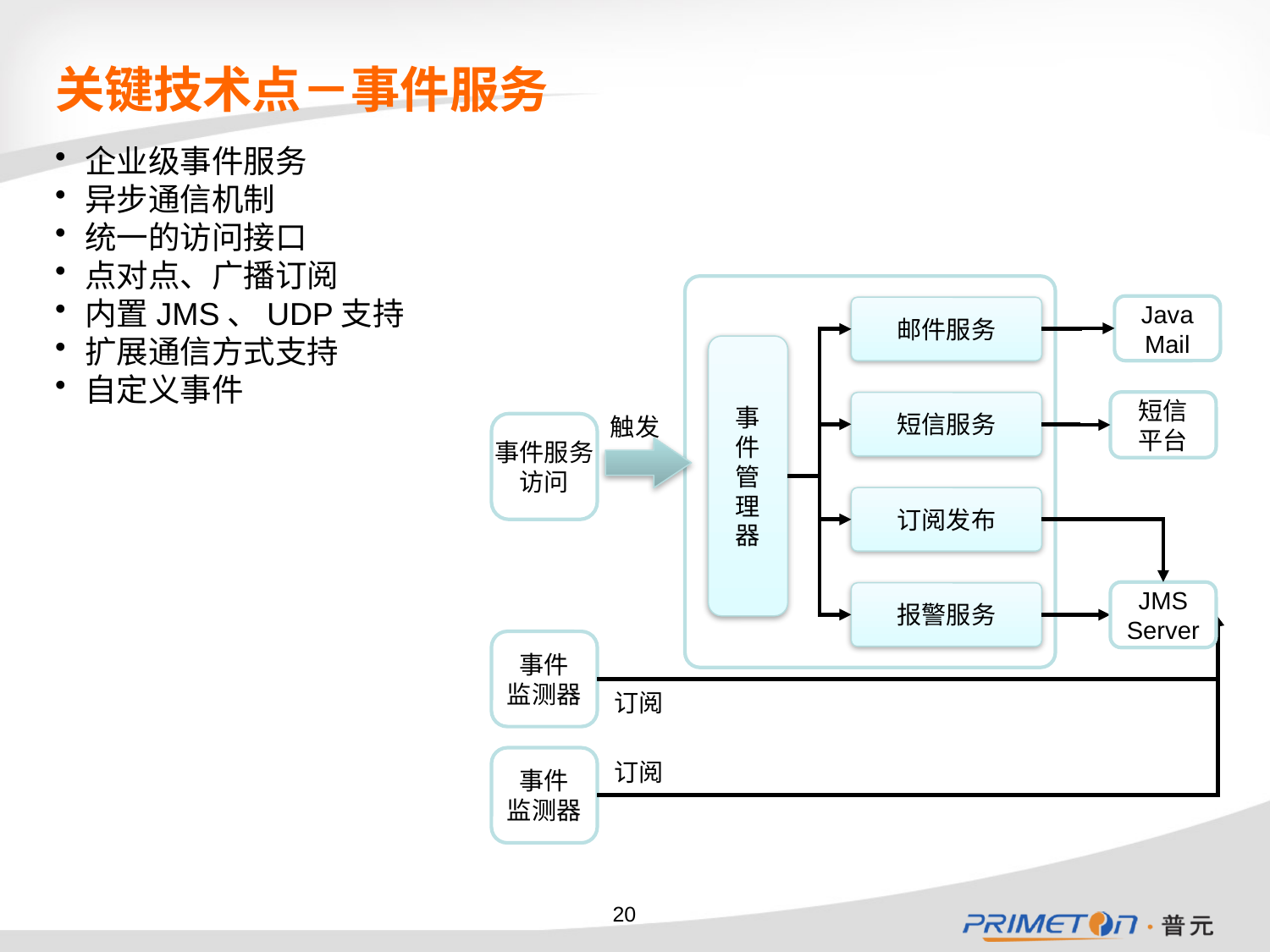

# 关键技术点－事件服务
企业级事件服务
异步通信机制
统一的访问接口
点对点、广播订阅
内置JMS、UDP支持
扩展通信方式支持
自定义事件

Java
Mail
邮件服务
事
件
管
理
器
短信
平台
短信服务
触发
事件服务
访问

订阅发布
JMS
Server
报警服务
事件
监测器
订阅
事件
监测器
订阅
20